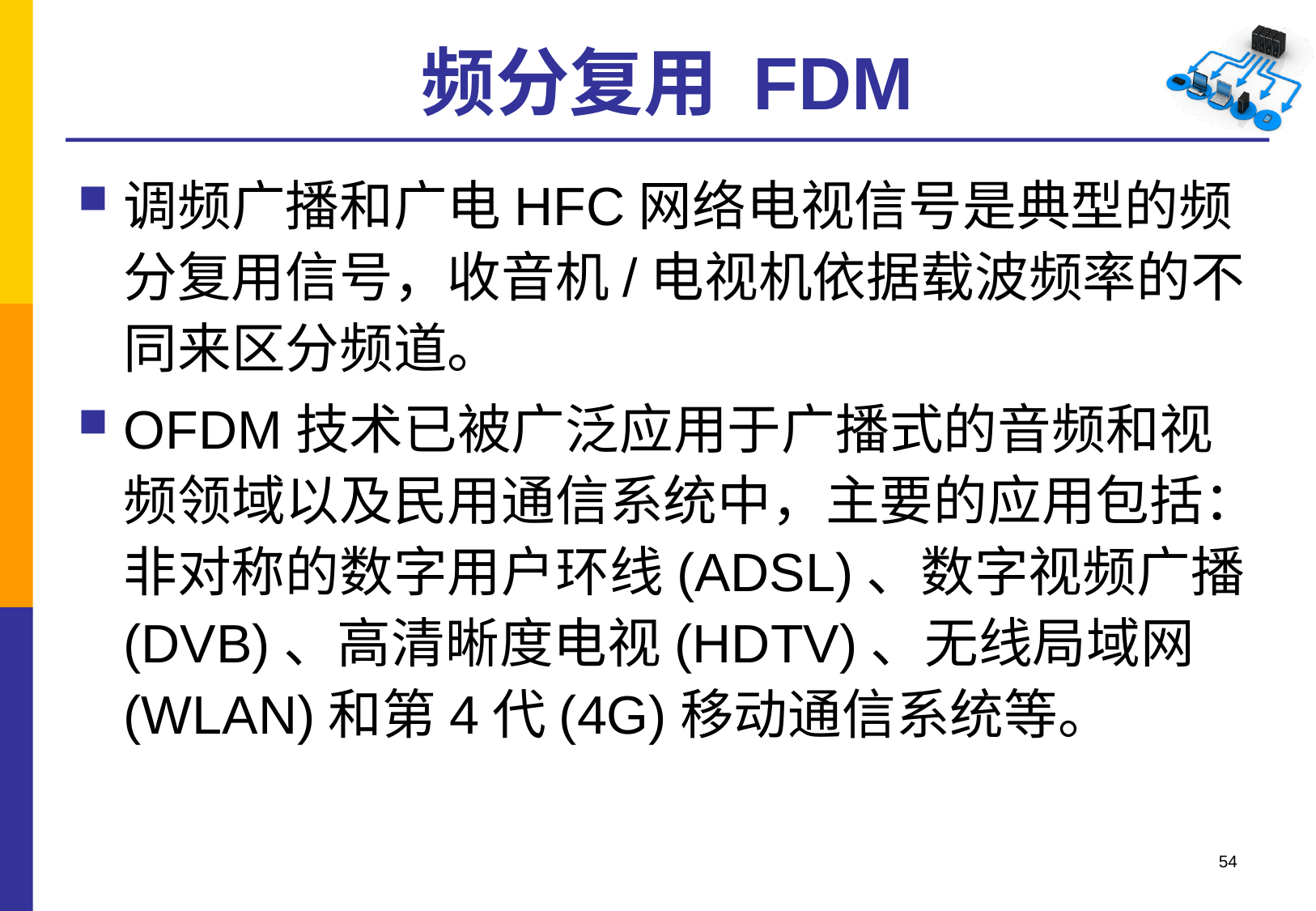

# 频分复用 FDM
调频广播和广电HFC网络电视信号是典型的频分复用信号，收音机/电视机依据载波频率的不同来区分频道。
OFDM技术已被广泛应用于广播式的音频和视频领域以及民用通信系统中，主要的应用包括：非对称的数字用户环线(ADSL)、数字视频广播(DVB)、高清晰度电视(HDTV)、无线局域网(WLAN)和第4代(4G)移动通信系统等。
54